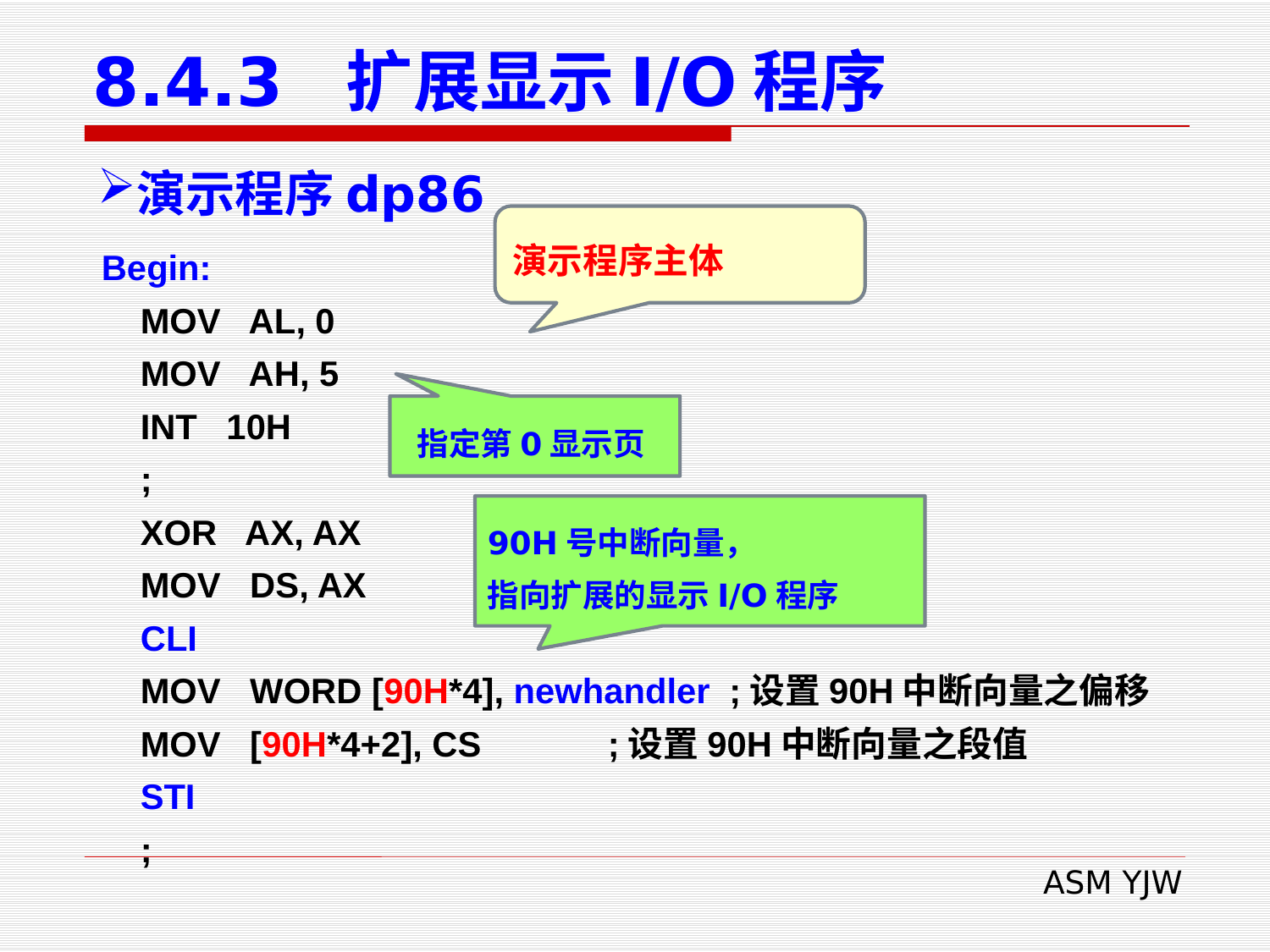

# 8.4.3  扩展显示I/O程序
演示程序dp86
演示程序主体
Begin:
    MOV   AL, 0
    MOV   AH, 5
    INT   10H
    ;
    XOR   AX, AX
    MOV   DS, AX
    CLI
    MOV   WORD [90H*4], newhandler  ;设置90H中断向量之偏移
    MOV   [90H*4+2], CS             ;设置90H中断向量之段值
    STI
    ;
 指定第0显示页
90H号中断向量，
指向扩展的显示I/O程序